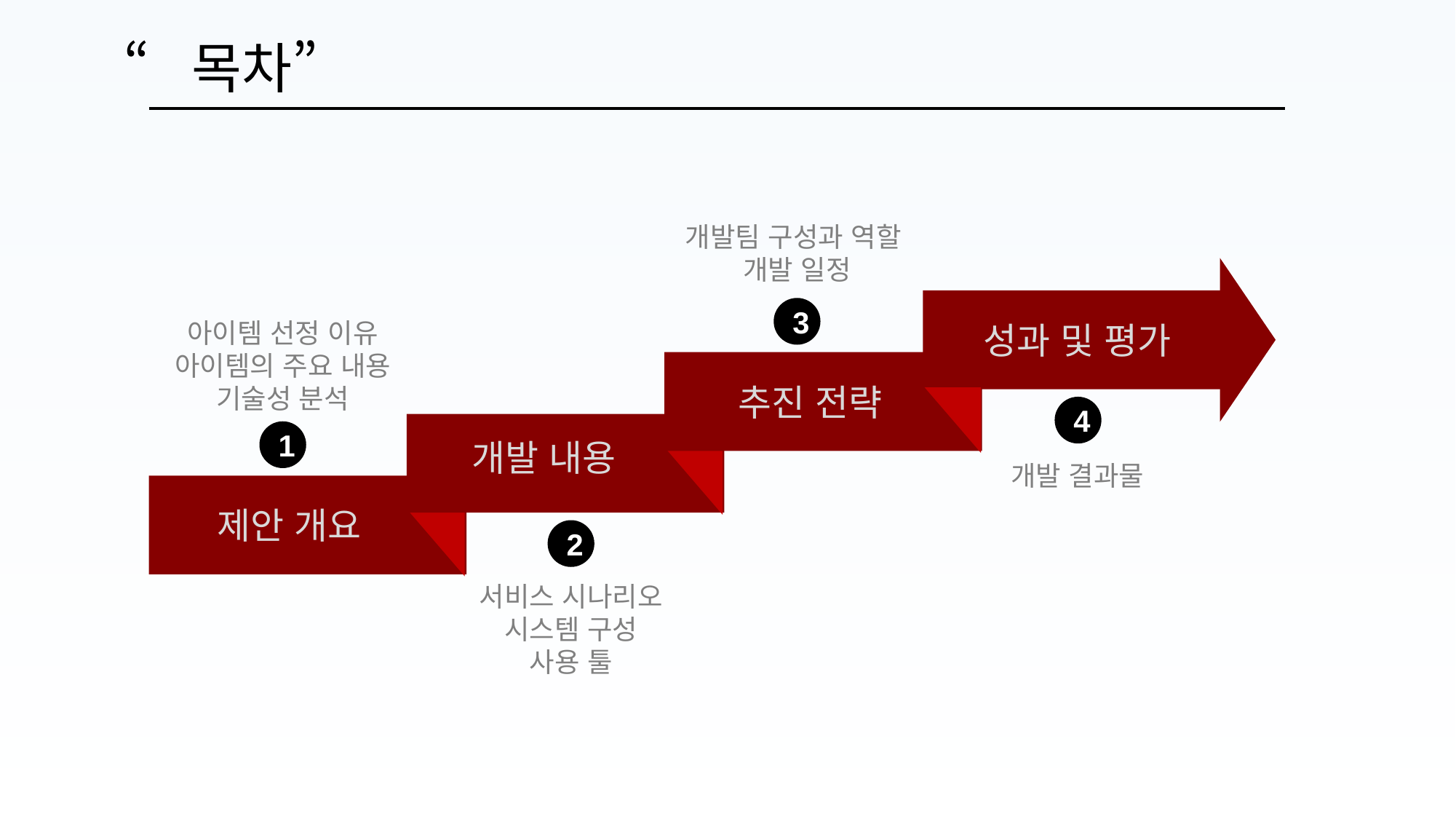

“목차”
개발팀 구성과 역할
개발 일정

제안 개요
성과 및 평가
추진 전략
개발 내용
제안 개요
3
아이템 선정 이유
아이템의 주요 내용
기술성 분석
4
1
개발 결과물
2
서비스 시나리오
시스템 구성
사용 툴